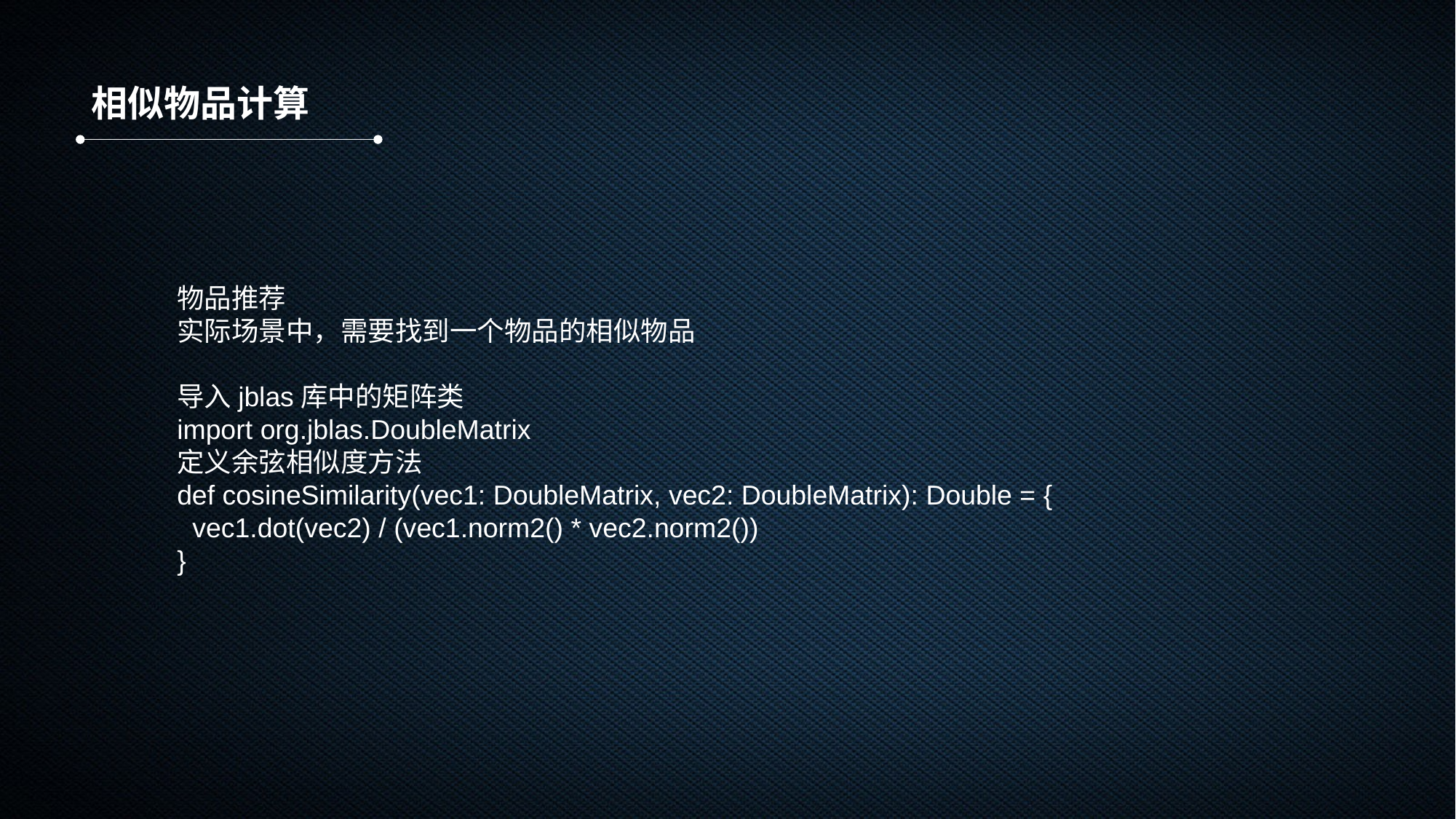

相似物品计算
物品推荐
实际场景中，需要找到一个物品的相似物品

导入jblas库中的矩阵类
import org.jblas.DoubleMatrix
定义余弦相似度方法
def cosineSimilarity(vec1: DoubleMatrix, vec2: DoubleMatrix): Double = {
  vec1.dot(vec2) / (vec1.norm2() * vec2.norm2())
}